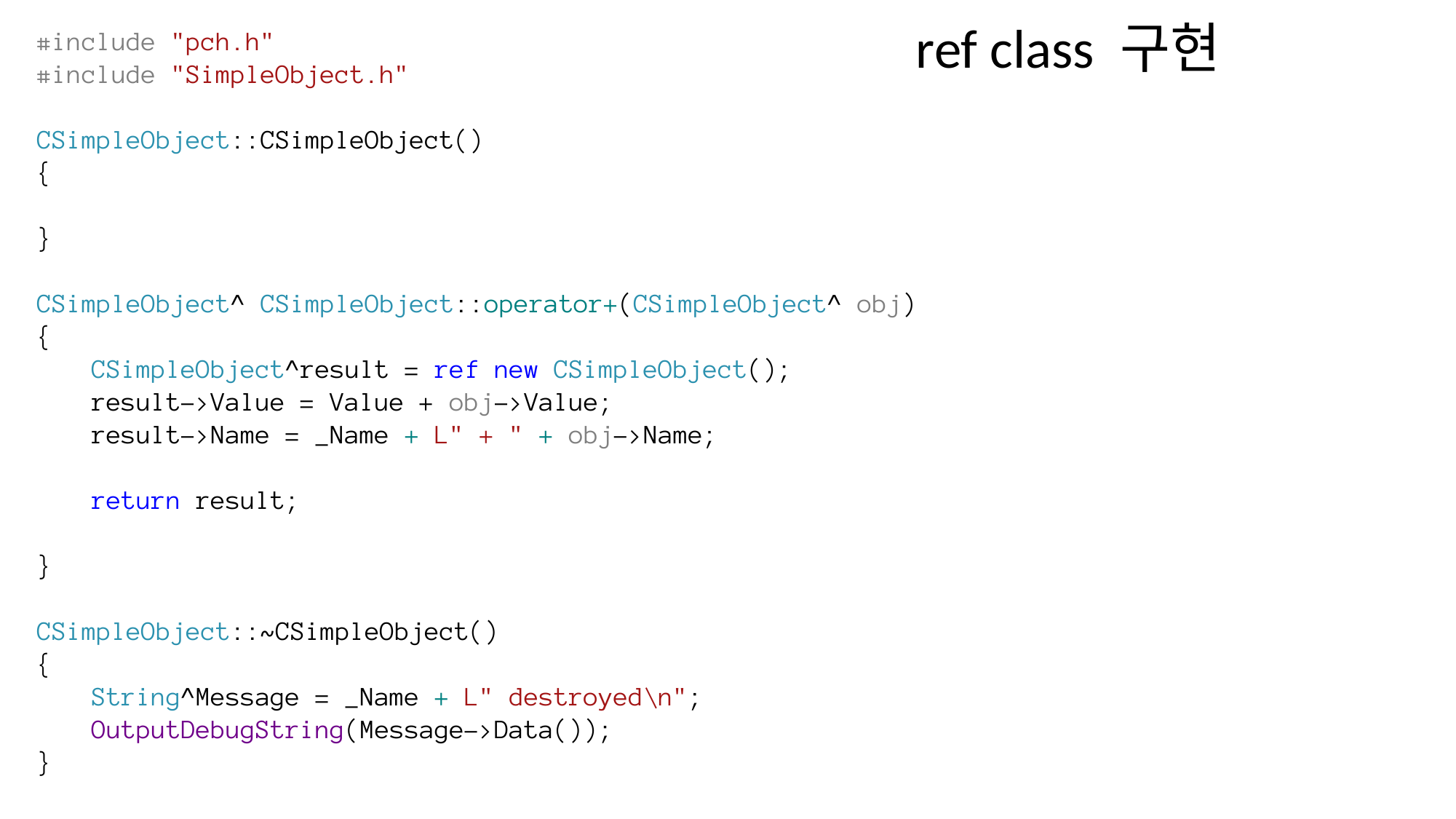

ref class 구현
#include "pch.h"
#include "SimpleObject.h"

CSimpleObject::CSimpleObject()
{

}

CSimpleObject^ CSimpleObject::operator+(CSimpleObject^ obj)
{
CSimpleObject^result = ref new CSimpleObject();
result->Value = Value + obj->Value;
result->Name = _Name + L" + " + obj->Name;

return result;

}

CSimpleObject::~CSimpleObject()
{
String^Message = _Name + L" destroyed\n";
OutputDebugString(Message->Data());
}